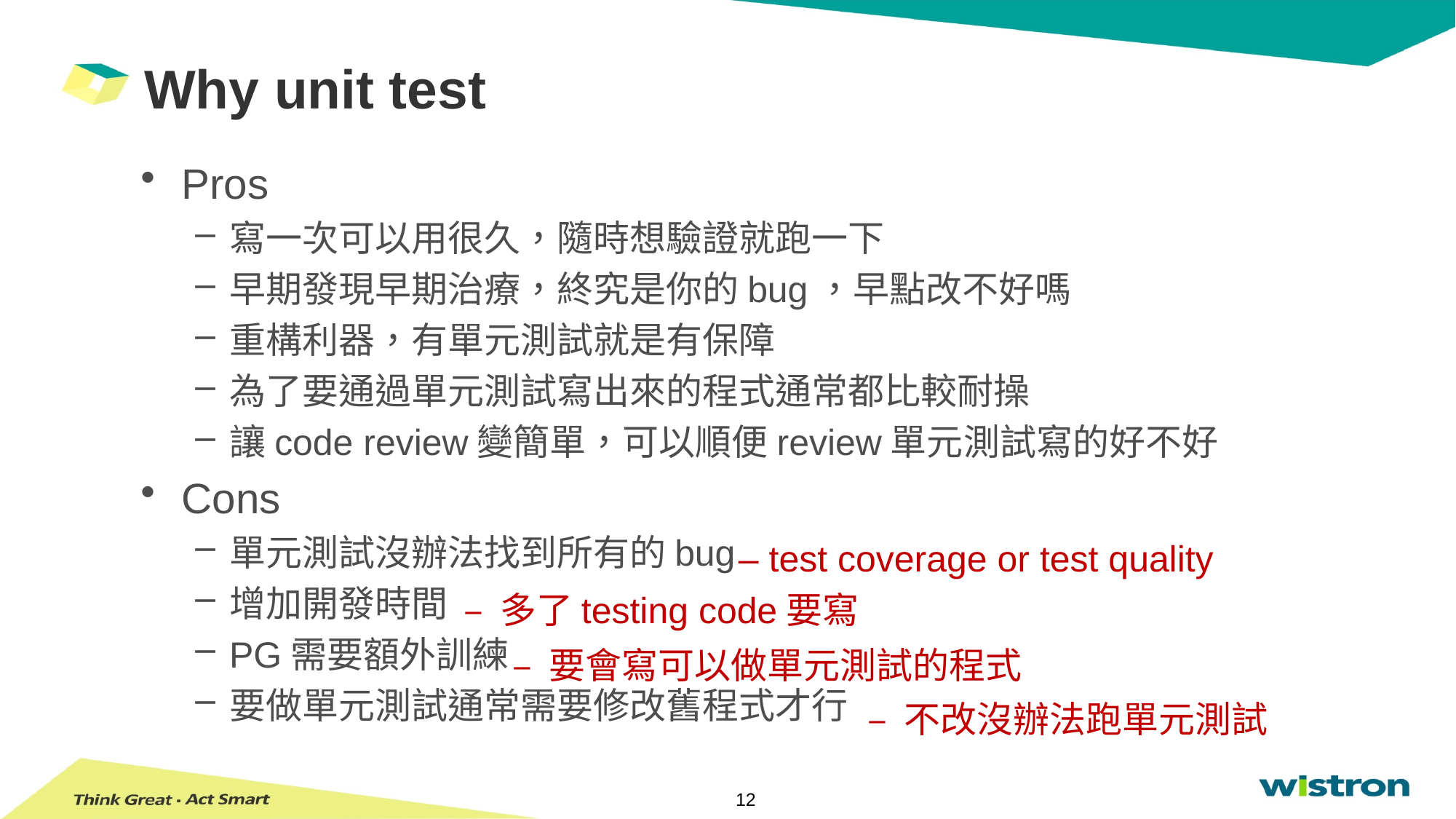

# Why unit test
Pros
寫一次可以用很久，隨時想驗證就跑一下
早期發現早期治療，終究是你的bug，早點改不好嗎
重構利器，有單元測試就是有保障
為了要通過單元測試寫出來的程式通常都比較耐操
讓code review變簡單，可以順便review單元測試寫的好不好
Cons
單元測試沒辦法找到所有的bug
增加開發時間
PG需要額外訓練
要做單元測試通常需要修改舊程式才行
– test coverage or test quality
– 多了testing code要寫
– 要會寫可以做單元測試的程式
– 不改沒辦法跑單元測試
12